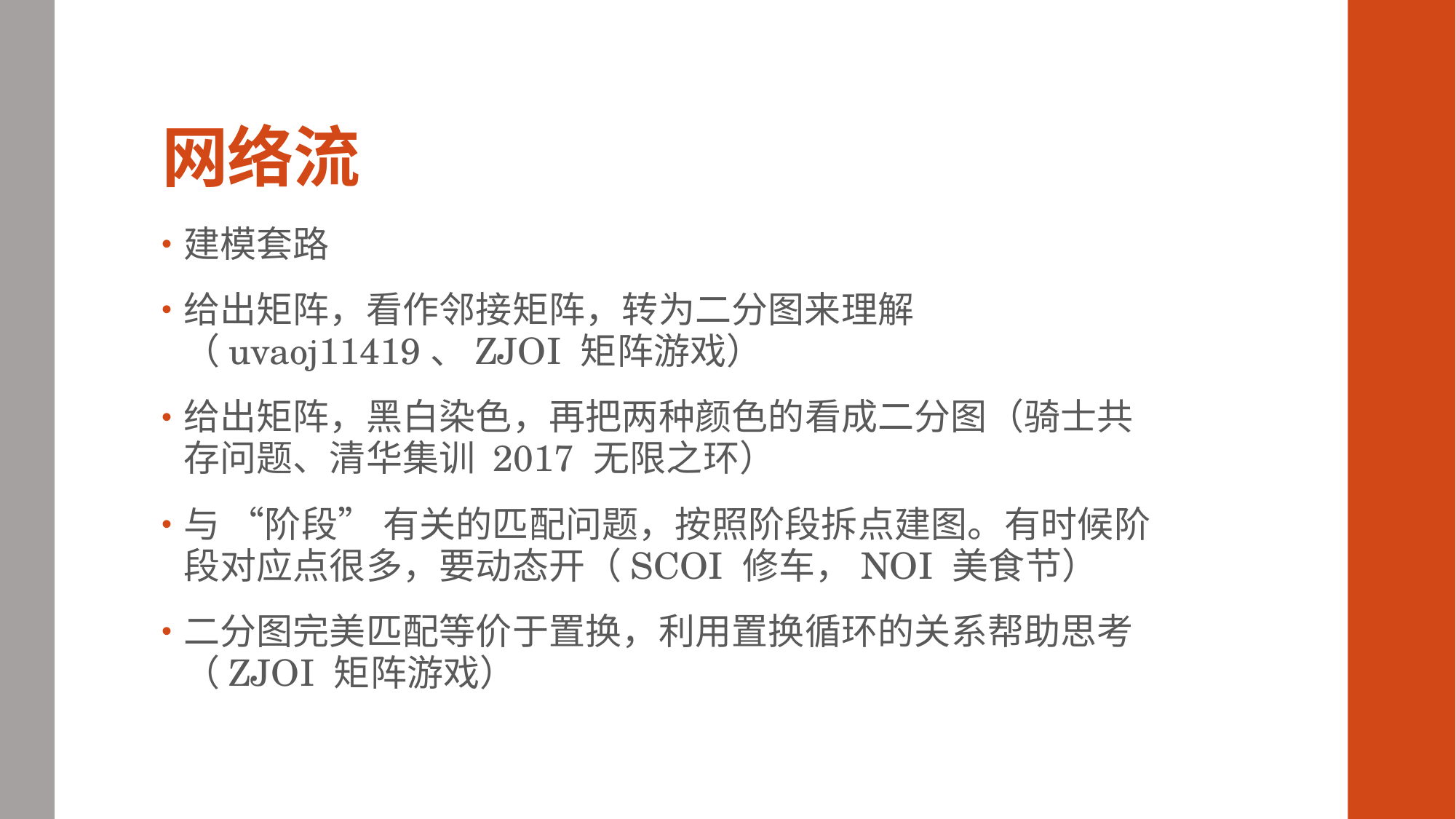

# 网络流
建模套路
给出矩阵，看作邻接矩阵，转为二分图来理解（uvaoj11419、ZJOI 矩阵游戏）
给出矩阵，黑白染色，再把两种颜色的看成二分图（骑士共存问题、清华集训 2017 无限之环）
与 “阶段” 有关的匹配问题，按照阶段拆点建图。有时候阶段对应点很多，要动态开（SCOI 修车，NOI 美食节）
二分图完美匹配等价于置换，利用置换循环的关系帮助思考（ZJOI 矩阵游戏）